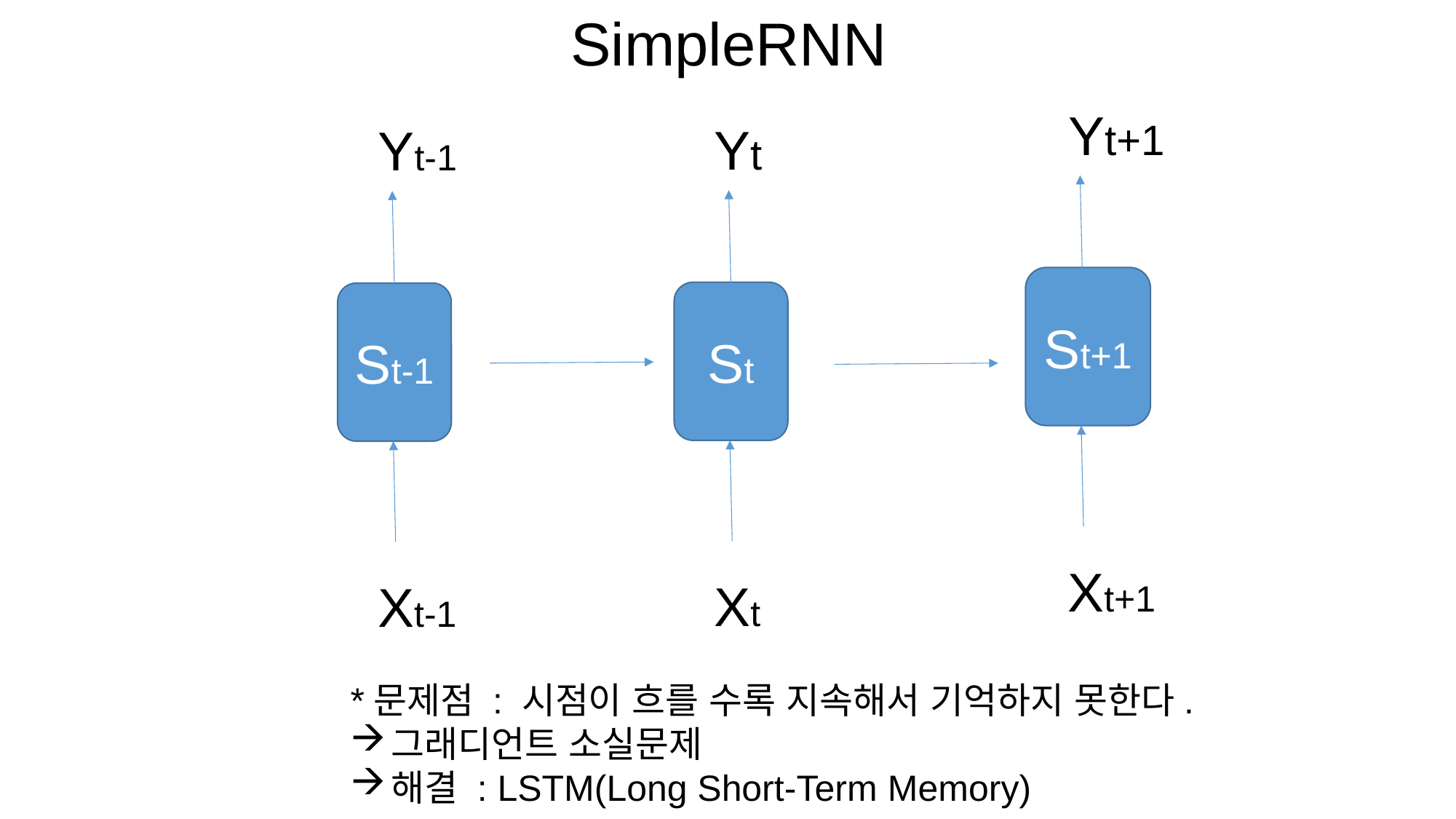

SimpleRNN
Yt+1
Yt
Yt-1
St+1
St
St-1
Xt+1
Xt
Xt-1
*문제점 : 시점이 흐를 수록 지속해서 기억하지 못한다.
그래디언트 소실문제
해결 : LSTM(Long Short-Term Memory)